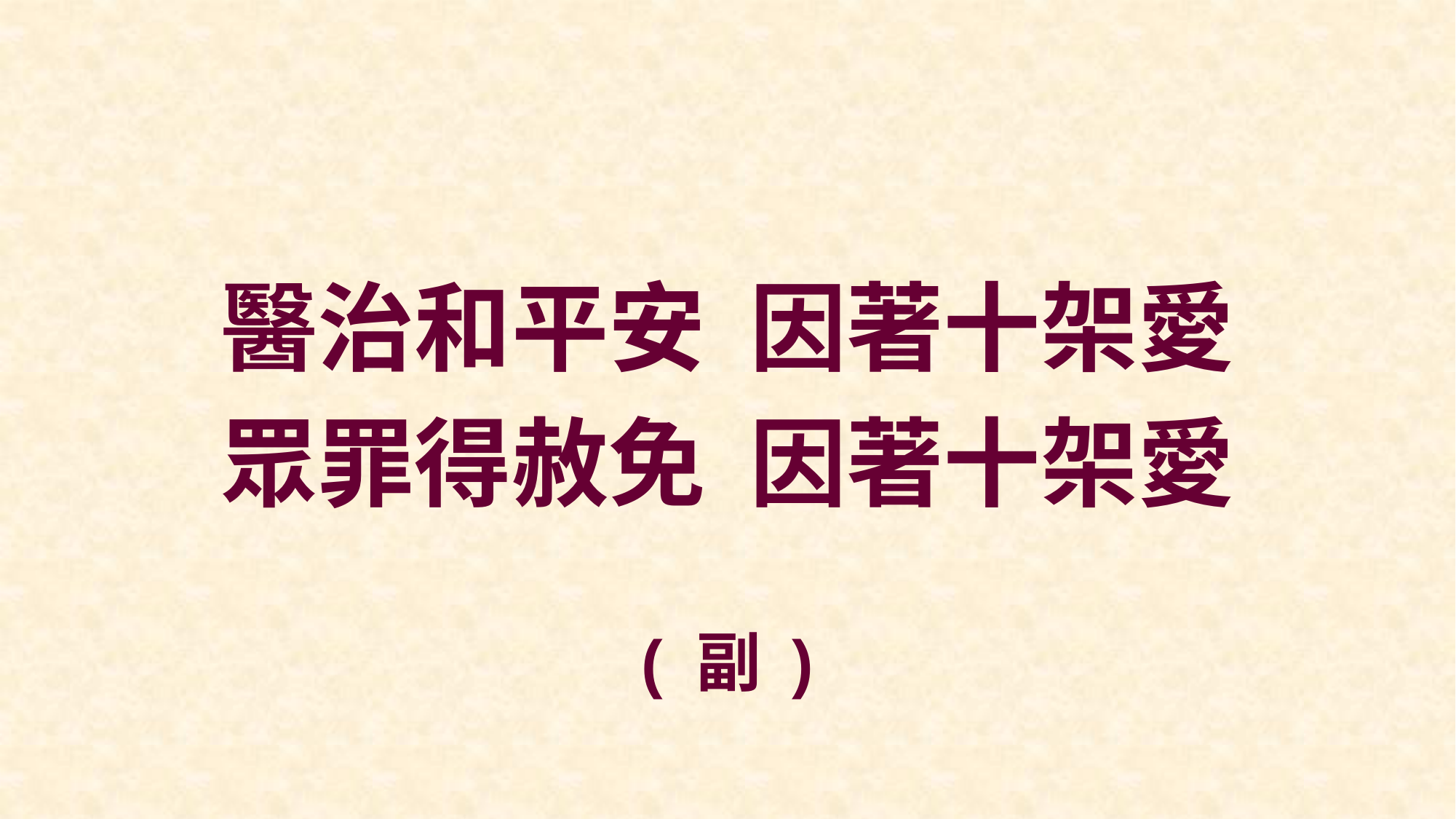

醫治和平安  因著十架愛
眾罪得赦免  因著十架愛
( 副 )